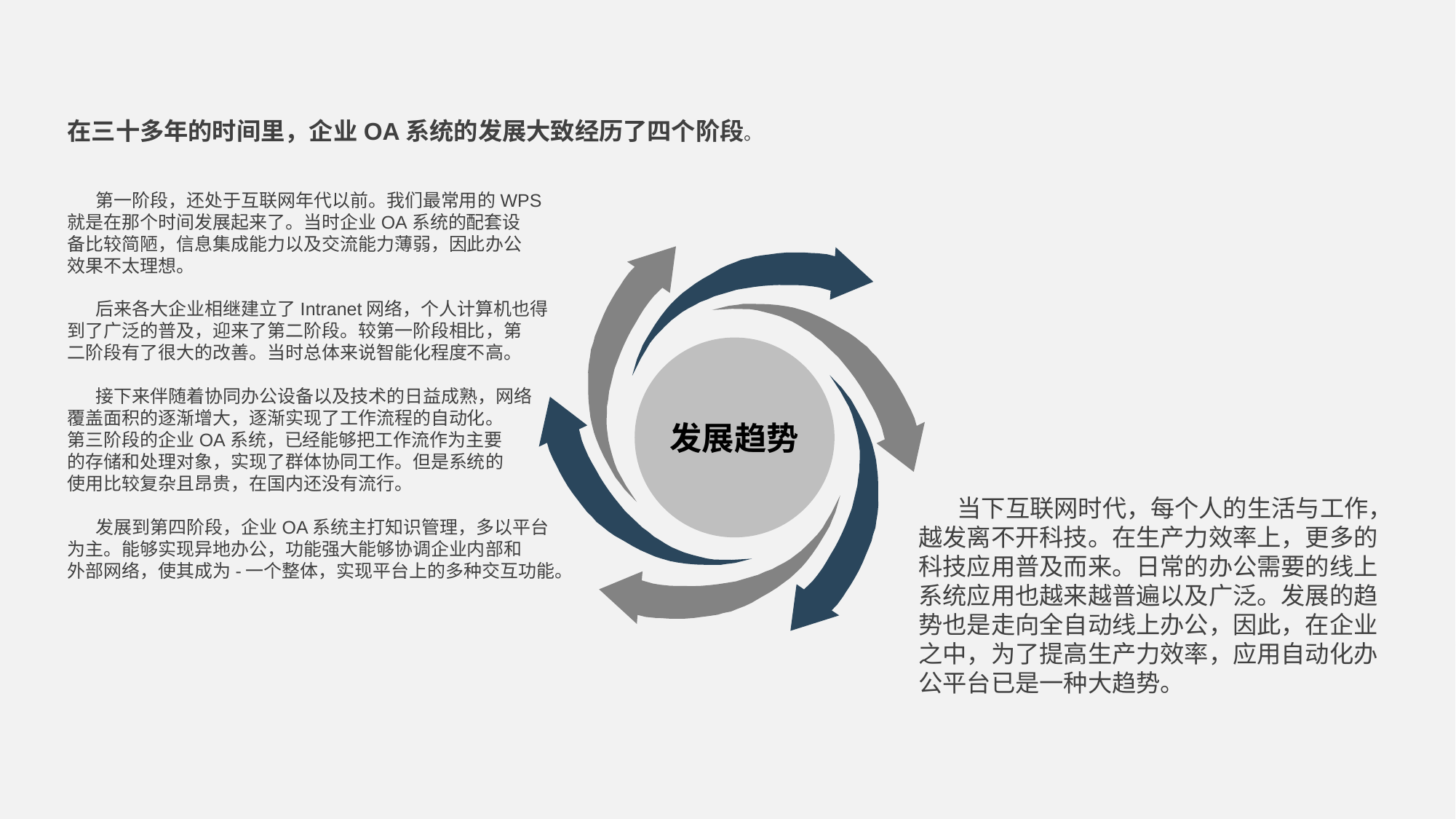

在三十多年的时间里，企业OA系统的发展大致经历了四个阶段。

      第一阶段，还处于互联网年代以前。我们最常用的WPS
就是在那个时间发展起来了。当时企业OA系统的配套设
备比较简陋，信息集成能力以及交流能力薄弱，因此办公
效果不太理想。

      后来各大企业相继建立了Intranet网络，个人计算机也得
到了广泛的普及，迎来了第二阶段。较第一阶段相比，第
二阶段有了很大的改善。当时总体来说智能化程度不高。

      接下来伴随着协同办公设备以及技术的日益成熟，网络
覆盖面积的逐渐增大，逐渐实现了工作流程的自动化。
第三阶段的企业OA系统，已经能够把工作流作为主要
的存储和处理对象，实现了群体协同工作。但是系统的
使用比较复杂且昂贵，在国内还没有流行。

      发展到第四阶段，企业OA系统主打知识管理，多以平台
为主。能够实现异地办公，功能强大能够协调企业内部和
外部网络，使其成为-一个整体，实现平台上的多种交互功能。

发展趋势
      当下互联网时代，每个人的生活与工作，越发离不开科技。在生产力效率上，更多的科技应用普及而来。日常的办公需要的线上系统应用也越来越普遍以及广泛。发展的趋势也是走向全自动线上办公，因此，在企业之中，为了提高生产力效率，应用自动化办公平台已是一种大趋势。